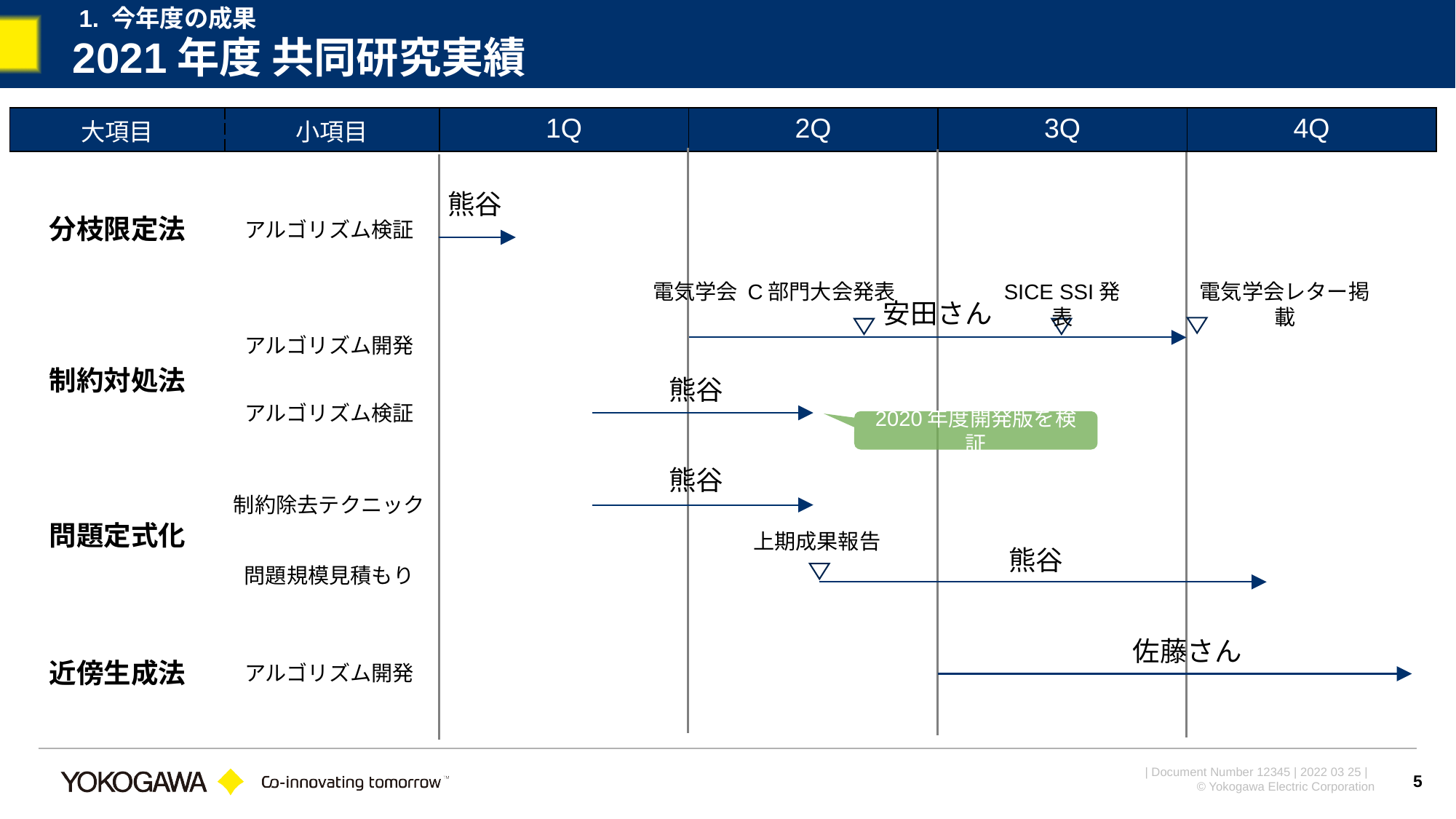

1. 今年度の成果
# 2021年度 共同研究実績
| 大項目 | 小項目 | 1Q | 2Q | 3Q | 4Q |
| --- | --- | --- | --- | --- | --- |
熊谷
分枝限定法
アルゴリズム検証
SICE SSI発表
電気学会レター掲載
電気学会 C部門大会発表
安田さん

アルゴリズム開発
制約対処法
熊谷
アルゴリズム検証
2020年度開発版を検証
熊谷
制約除去テクニック
問題定式化
上期成果報告
熊谷
問題規模見積もり

佐藤さん
近傍生成法
アルゴリズム開発
5